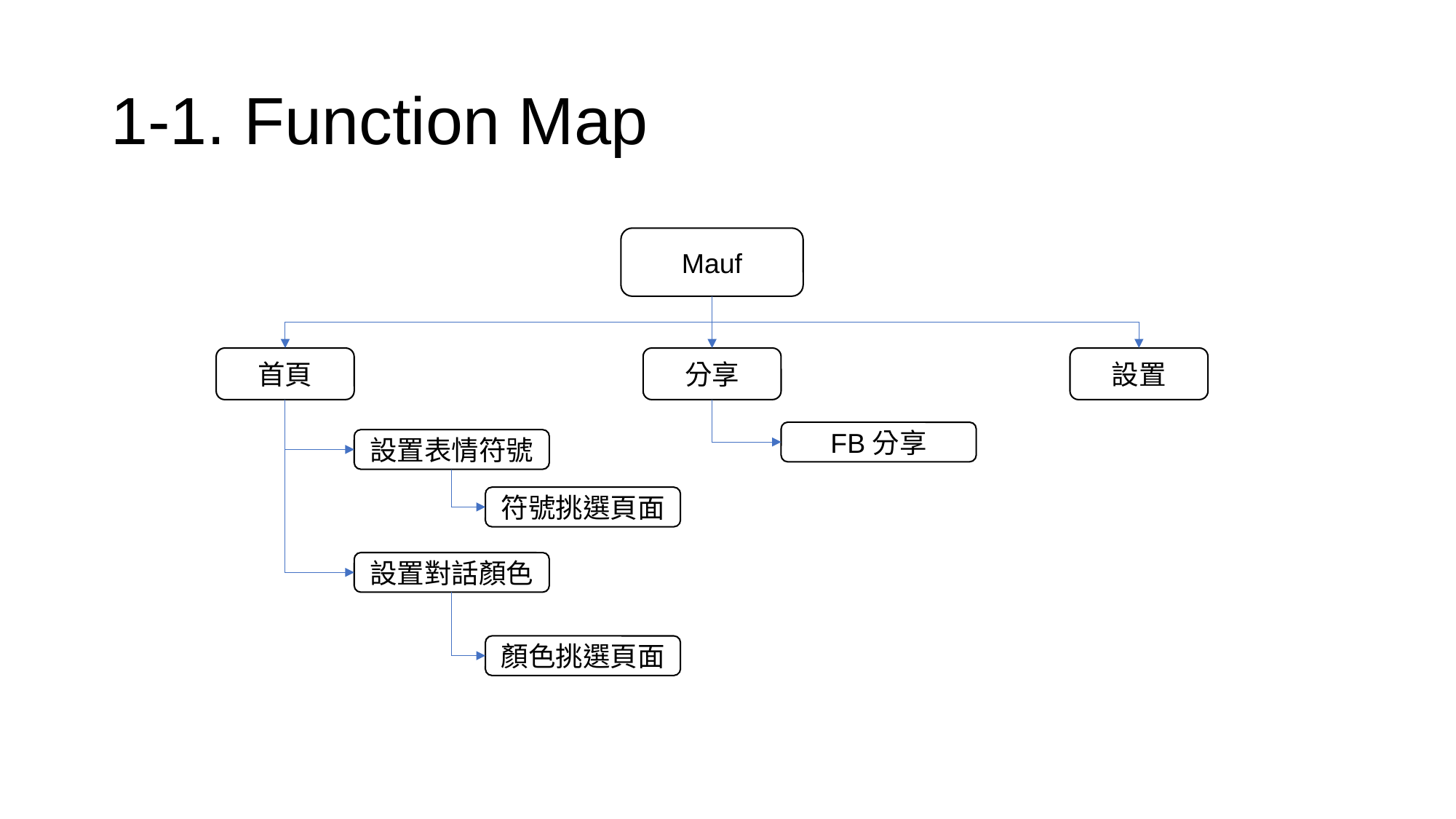

# 1-1. Function Map
Mauf
首頁
分享
設置
FB分享
設置表情符號
符號挑選頁面
設置對話顏色
顏色挑選頁面